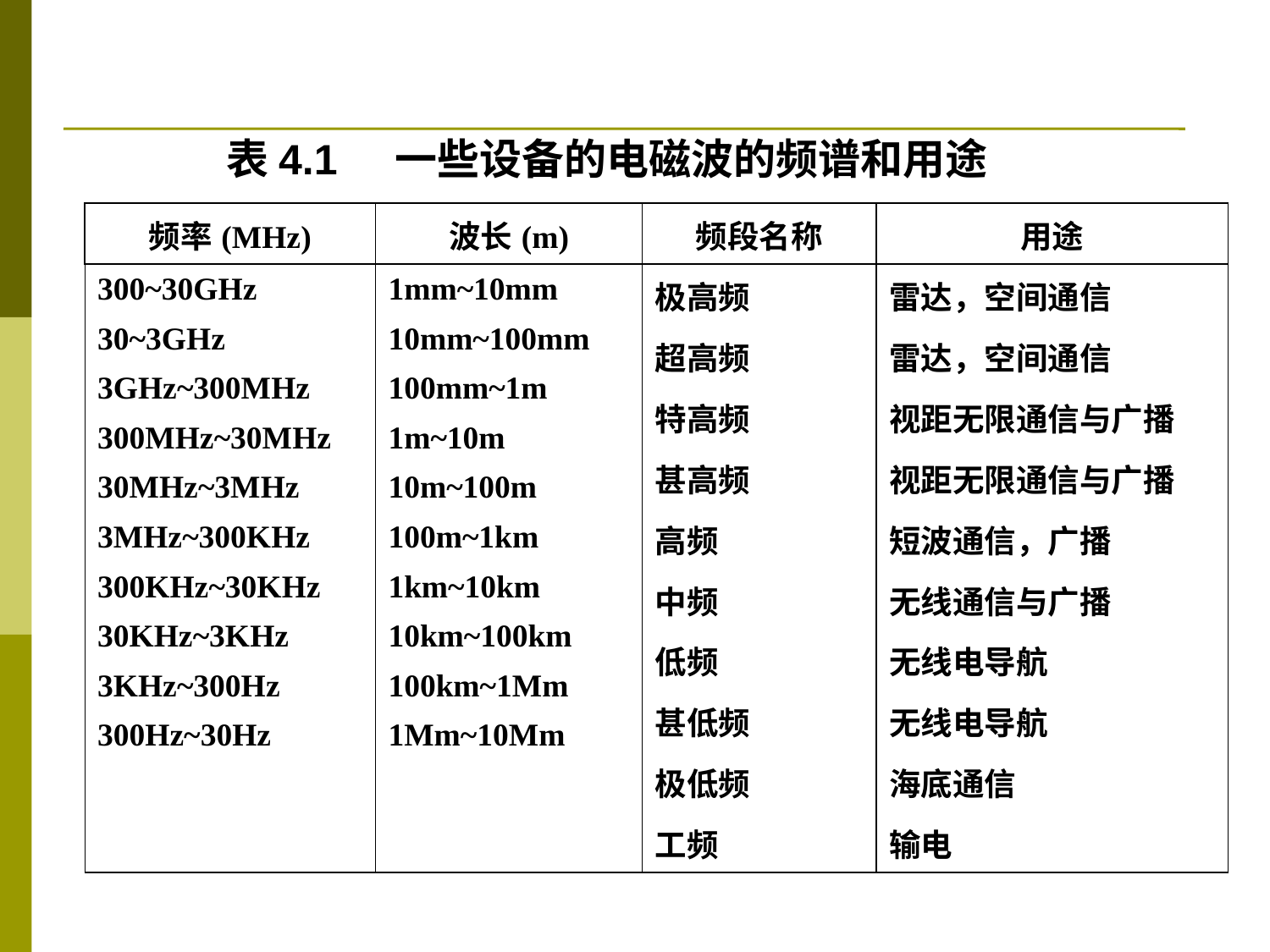

表4.1    一些设备的电磁波的频谱和用途
| 频率(MHz) | 波长(m) | 频段名称 | 用途 |
| --- | --- | --- | --- |
| 300~30GHz 30~3GHz 3GHz~300MHz 300MHz~30MHz 30MHz~3MHz 3MHz~300KHz 300KHz~30KHz 30KHz~3KHz 3KHz~300Hz 300Hz~30Hz | 1mm~10mm 10mm~100mm 100mm~1m 1m~10m 10m~100m 100m~1km 1km~10km 10km~100km 100km~1Mm 1Mm~10Mm | 极高频 超高频 特高频 甚高频 高频 中频 低频 甚低频 极低频 工频 | 雷达，空间通信 雷达，空间通信 视距无限通信与广播 视距无限通信与广播 短波通信，广播 无线通信与广播 无线电导航 无线电导航 海底通信 输电 |